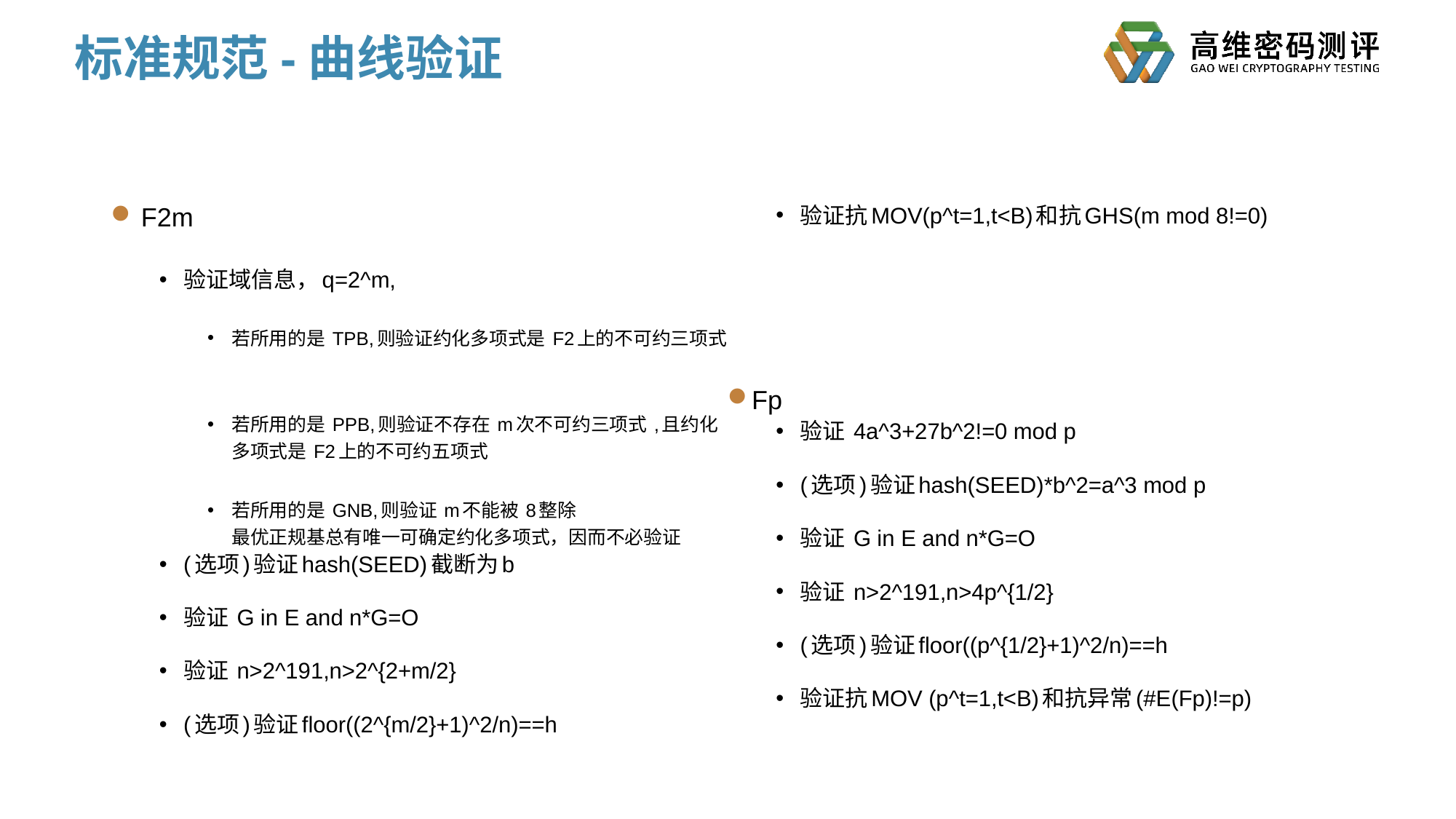

# 标准规范-曲线验证
F2m
验证域信息，q=2^m,
若所用的是 TPB,则验证约化多项式是 F2上的不可约三项式
若所用的是 PPB,则验证不存在 m次不可约三项式 ,且约化多项式是 F2上的不可约五项式
若所用的是 GNB,则验证 m不能被 8整除
最优正规基总有唯一可确定约化多项式，因而不必验证
(选项)验证hash(SEED)截断为b
验证 G in E and n*G=O
验证 n>2^191,n>2^{2+m/2}
(选项)验证floor((2^{m/2}+1)^2/n)==h
验证抗MOV(p^t=1,t<B)和抗GHS(m mod 8!=0)

Fp
验证 4a^3+27b^2!=0 mod p
(选项)验证hash(SEED)*b^2=a^3 mod p
验证 G in E and n*G=O
验证 n>2^191,n>4p^{1/2}
(选项)验证floor((p^{1/2}+1)^2/n)==h
验证抗MOV (p^t=1,t<B)和抗异常(#E(Fp)!=p)